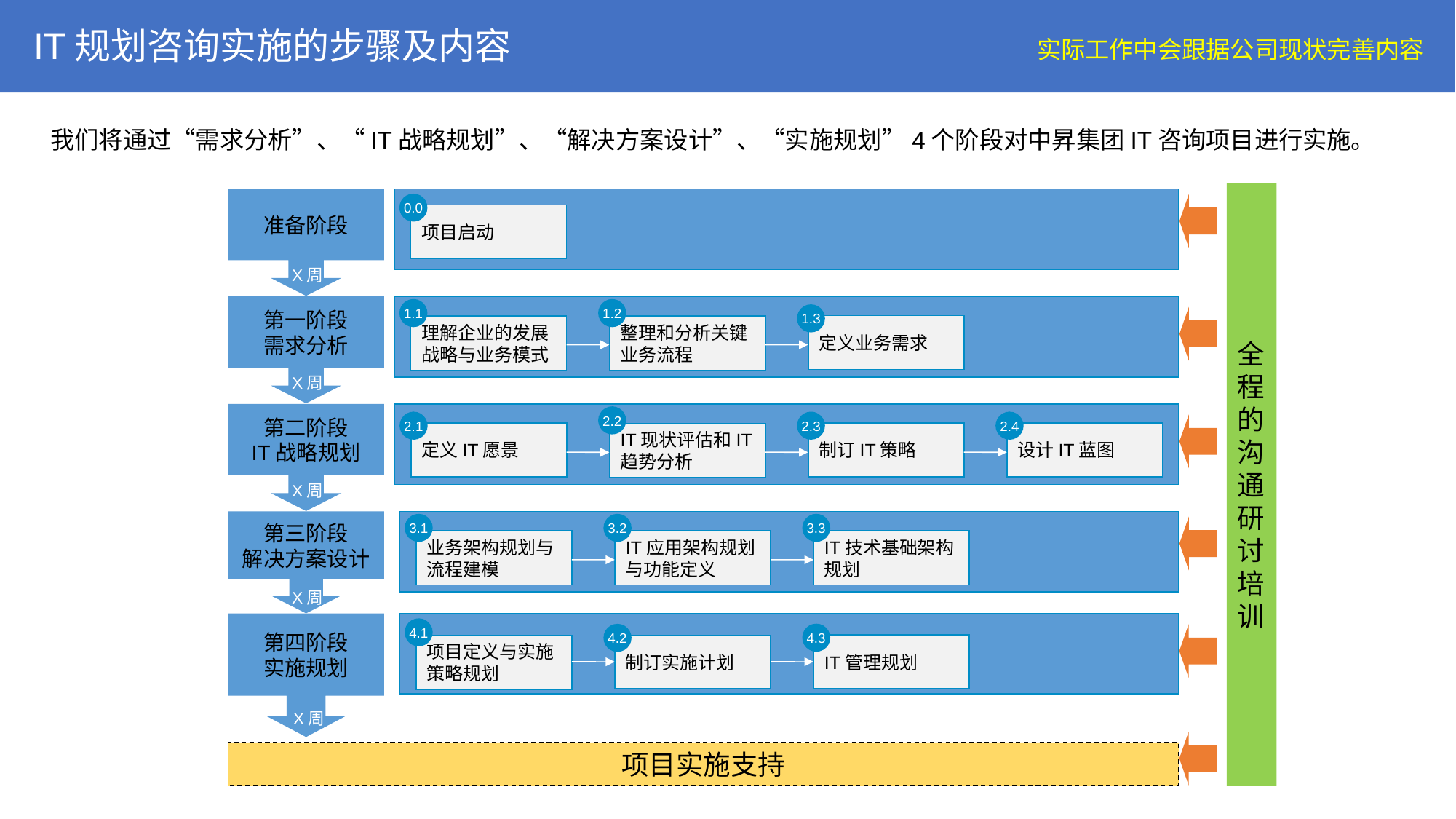

IT规划咨询实施的步骤及内容
实际工作中会跟据公司现状完善内容
我们将通过“需求分析”、“IT战略规划”、“解决方案设计”、“实施规划”4个阶段对中昇集团IT咨询项目进行实施。
全
程
的
沟
通
研
讨
培
训
准备阶段

0.0
项目启动

X周

第一阶段
需求分析
1.1
理解企业的发展战略与业务模式
1.2
整理和分析关键业务流程
1.3
定义业务需求

X周
第二阶段
IT战略规划

2.2
IT现状评估和IT趋势分析
2.1
定义IT愿景
2.3
制订IT策略
2.4
设计IT蓝图

X周

第三阶段
解决方案设计
3.1
业务架构规划与流程建模
3.2
IT应用架构规划与功能定义
3.3
IT技术基础架构规划

X周
第四阶段
实施规划

4.1
项目定义与实施策略规划
4.3
IT管理规划

4.2
制订实施计划

X周

项目实施支持